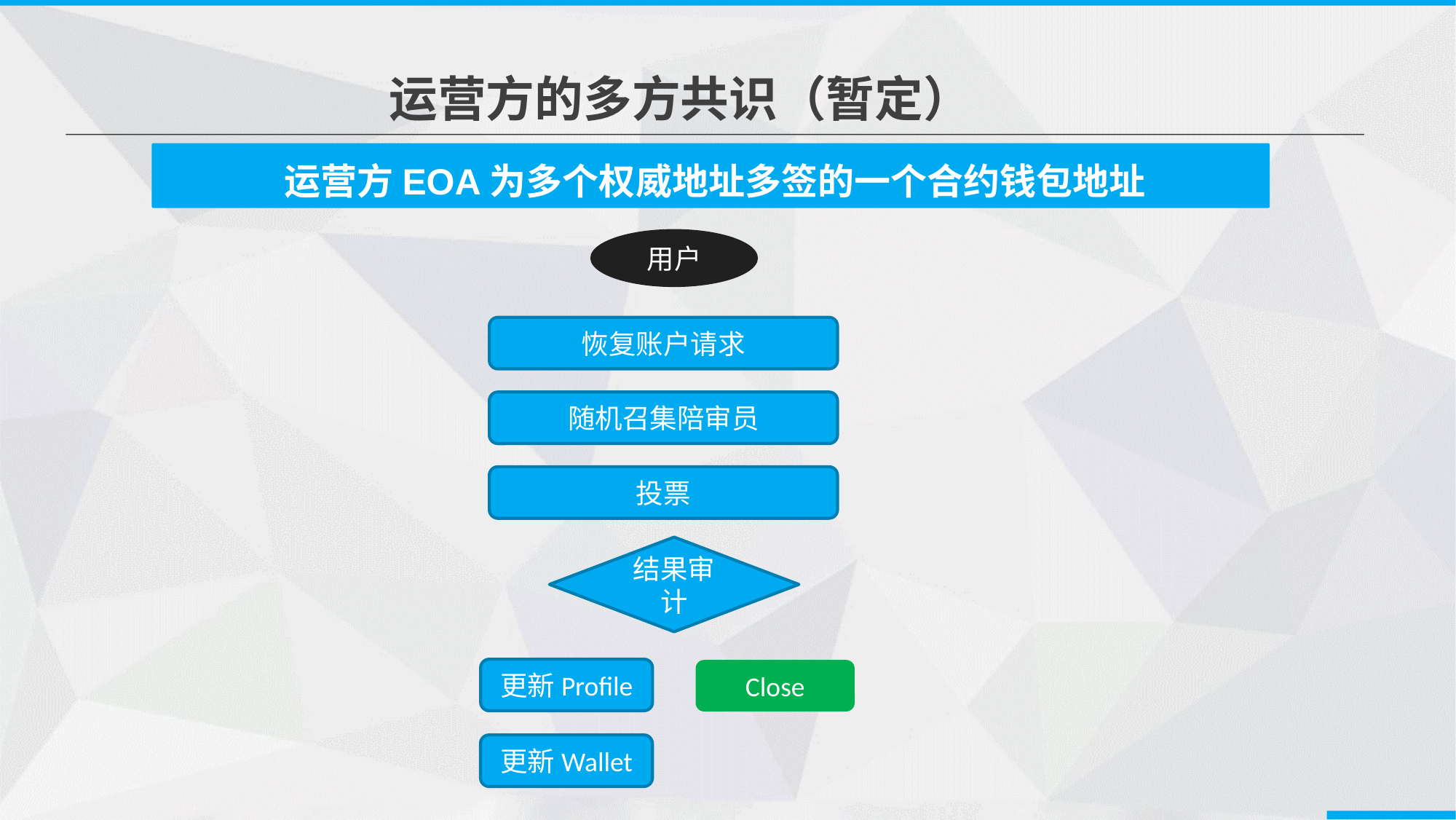

运营方的多方共识（暂定）
运营方EOA为多个权威地址多签的一个合约钱包地址
用户
恢复账户请求
随机召集陪审员
投票
结果审计
更新Profile
Close
更新Wallet